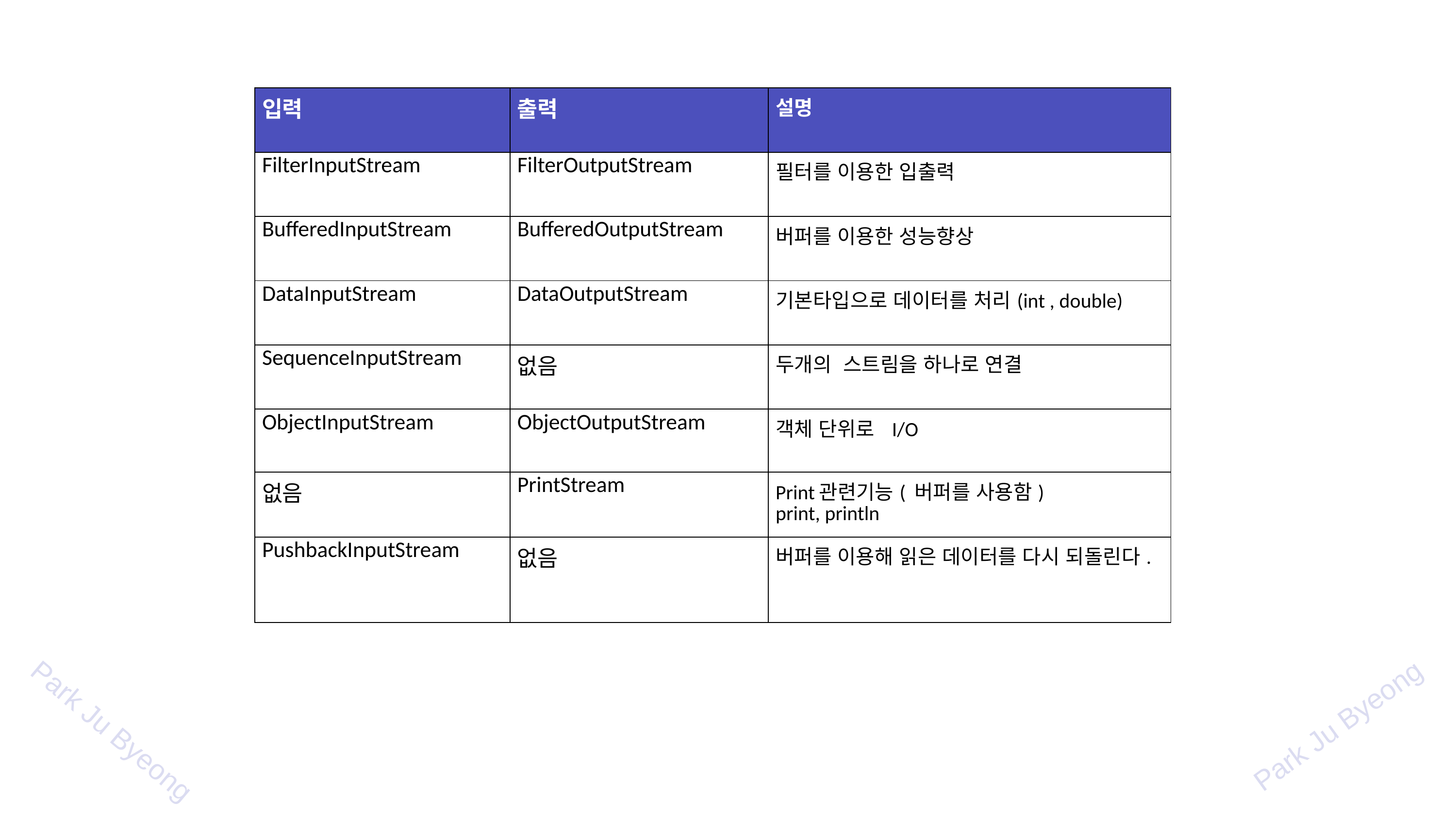

| 입력 | 출력 | 설명 |
| --- | --- | --- |
| FilterInputStream | FilterOutputStream | 필터를 이용한 입출력 |
| BufferedInputStream | BufferedOutputStream | 버퍼를 이용한 성능향상 |
| DataInputStream | DataOutputStream | 기본타입으로 데이터를 처리(int , double) |
| SequenceInputStream | 없음 | 두개의 스트림을 하나로 연결 |
| ObjectInputStream | ObjectOutputStream | 객체 단위로 I/O |
| 없음 | PrintStream | Print관련기능( 버퍼를 사용함) print, println |
| PushbackInputStream | 없음 | 버퍼를 이용해 읽은 데이터를 다시 되돌린다. |